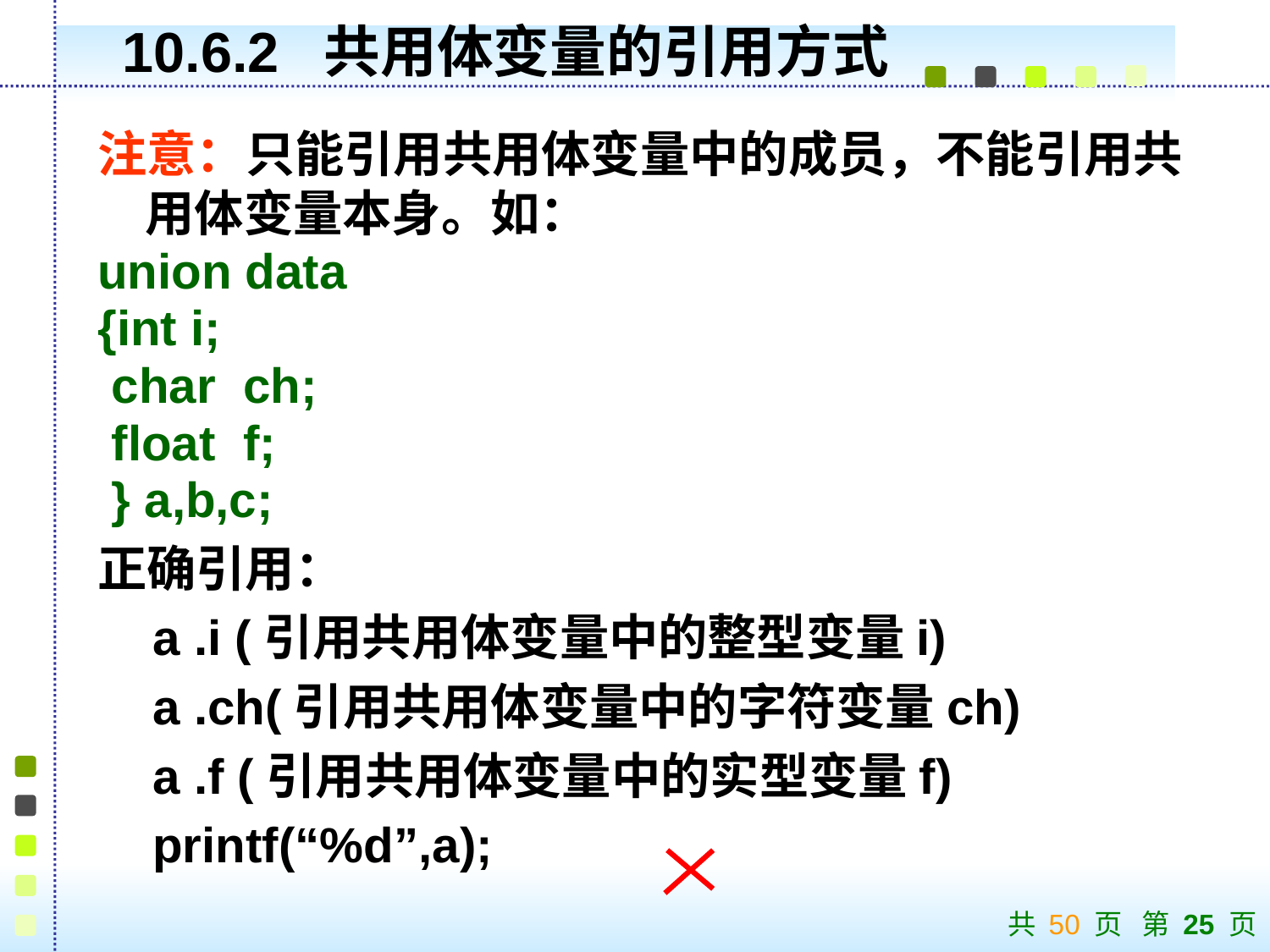

# 10.6.2  共用体变量的引用方式
注意：只能引用共用体变量中的成员，不能引用共用体变量本身。如：
union data
{int i;
 char  ch;
 float  f;
 } a,b,c;
正确引用：
    a .i (引用共用体变量中的整型变量i)
    a .ch(引用共用体变量中的字符变量ch)
    a .f (引用共用体变量中的实型变量f)
    printf(“%d”,a);

共 50 页   第 25 页